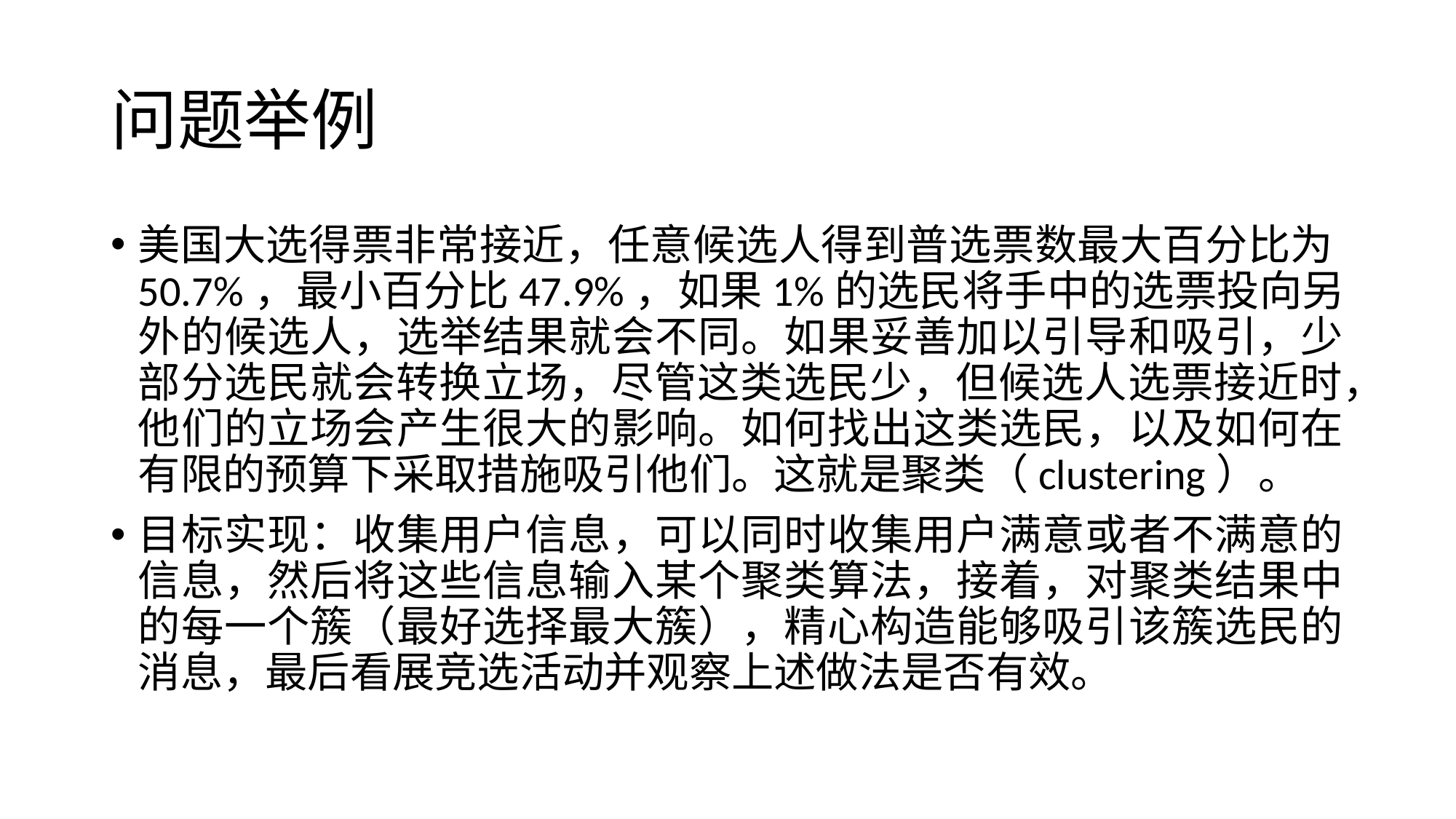

# 问题举例
美国大选得票非常接近，任意候选人得到普选票数最大百分比为50.7%，最小百分比47.9%，如果1%的选民将手中的选票投向另外的候选人，选举结果就会不同。如果妥善加以引导和吸引，少部分选民就会转换立场，尽管这类选民少，但候选人选票接近时，他们的立场会产生很大的影响。如何找出这类选民，以及如何在有限的预算下采取措施吸引他们。这就是聚类（clustering）。
目标实现：收集用户信息，可以同时收集用户满意或者不满意的信息，然后将这些信息输入某个聚类算法，接着，对聚类结果中的每一个簇（最好选择最大簇），精心构造能够吸引该簇选民的消息，最后看展竞选活动并观察上述做法是否有效。